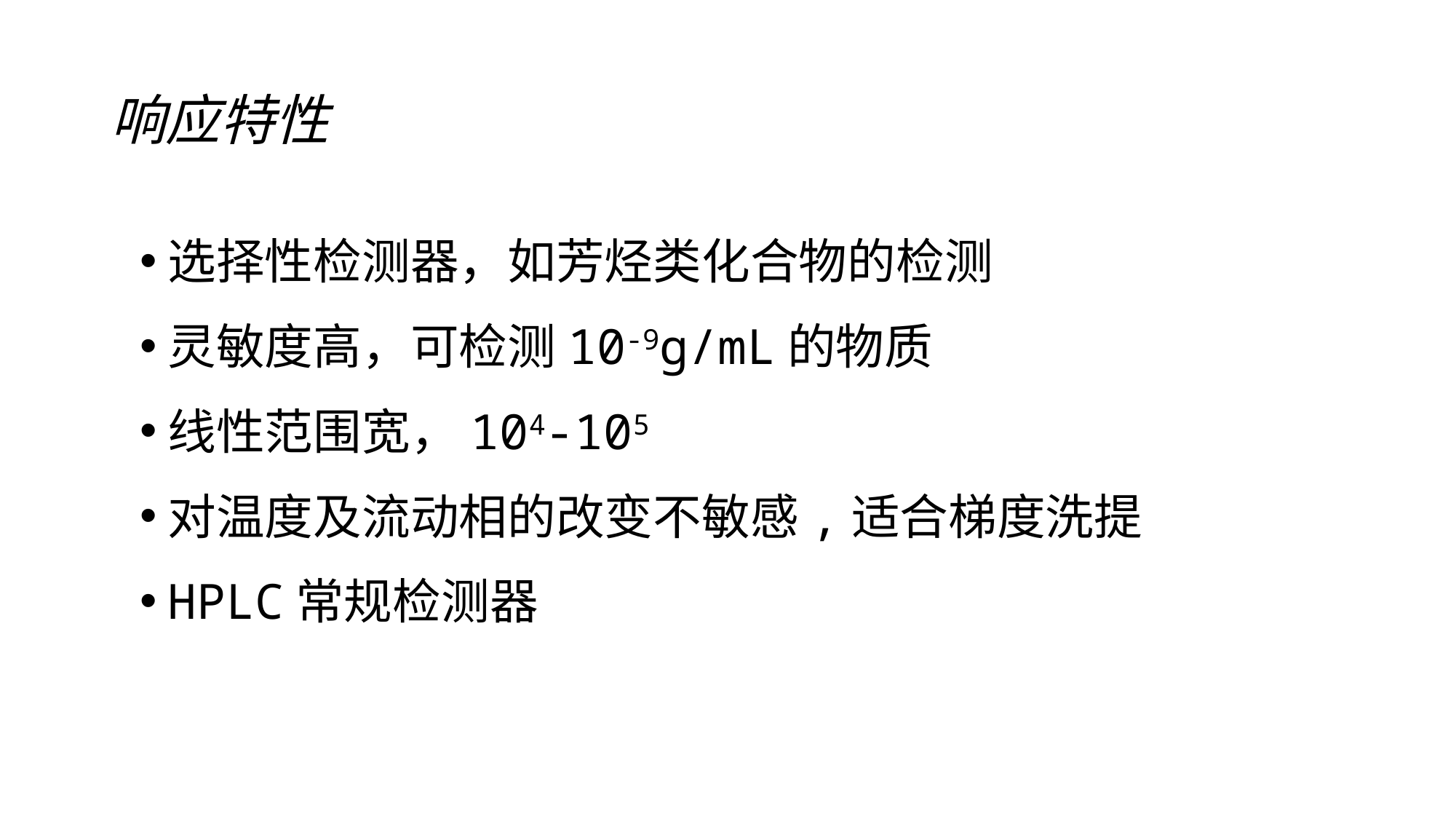

响应特性
选择性检测器，如芳烃类化合物的检测
灵敏度高，可检测10-9g/mL的物质
线性范围宽，104-105
对温度及流动相的改变不敏感,适合梯度洗提
HPLC常规检测器